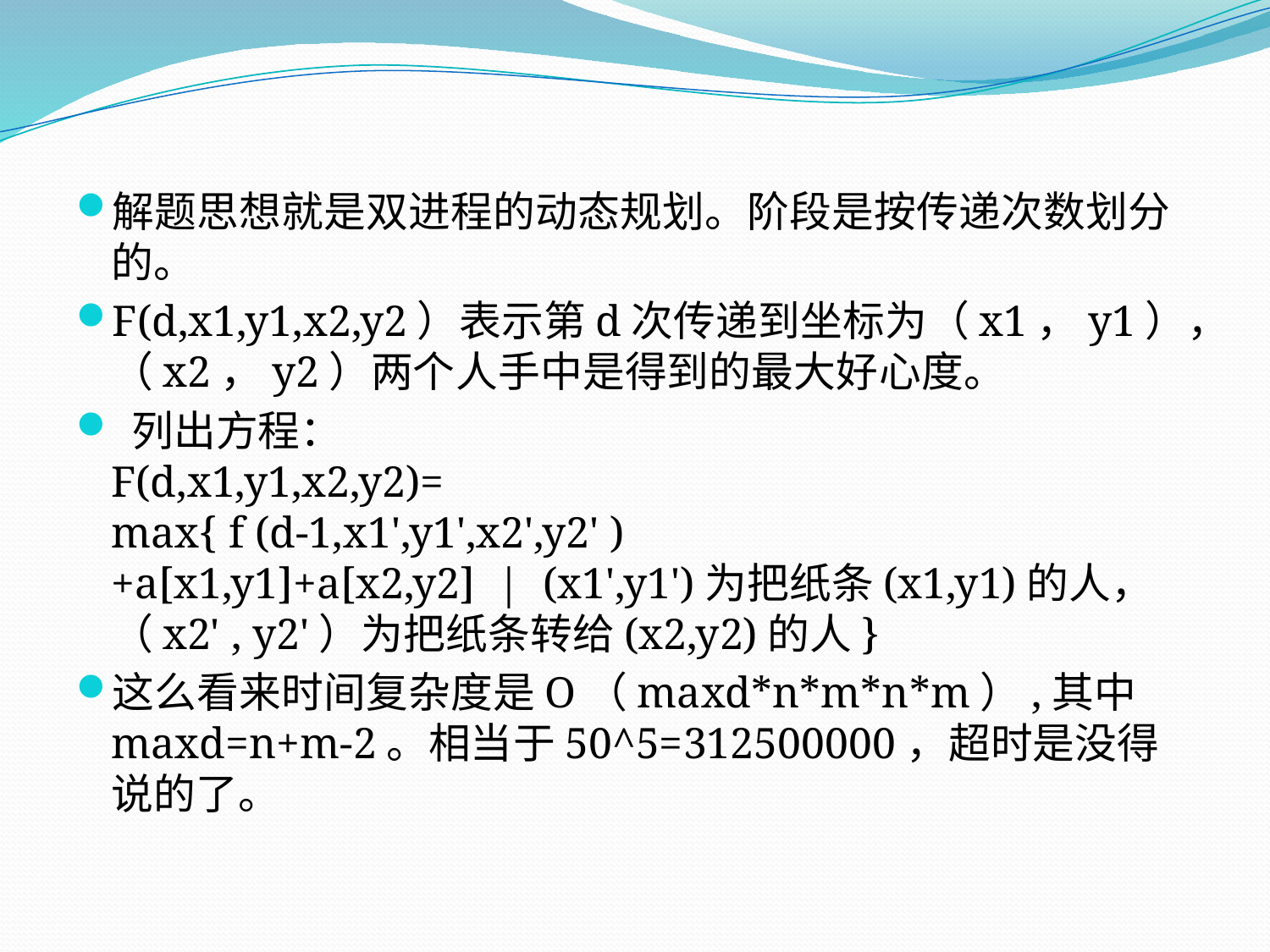

解题思想就是双进程的动态规划。阶段是按传递次数划分的。
F(d,x1,y1,x2,y2）表示第d次传递到坐标为（x1，y1），（x2，y2）两个人手中是得到的最大好心度。
 列出方程：
F(d,x1,y1,x2,y2)=
max{ f (d-1,x1',y1',x2',y2' )+a[x1,y1]+a[x2,y2]  |  (x1',y1')为把纸条(x1,y1)的人，（x2' , y2'）为把纸条转给(x2,y2)的人}
这么看来时间复杂度是O（maxd*n*m*n*m）,其中maxd=n+m-2。相当于50^5=312500000，超时是没得说的了。